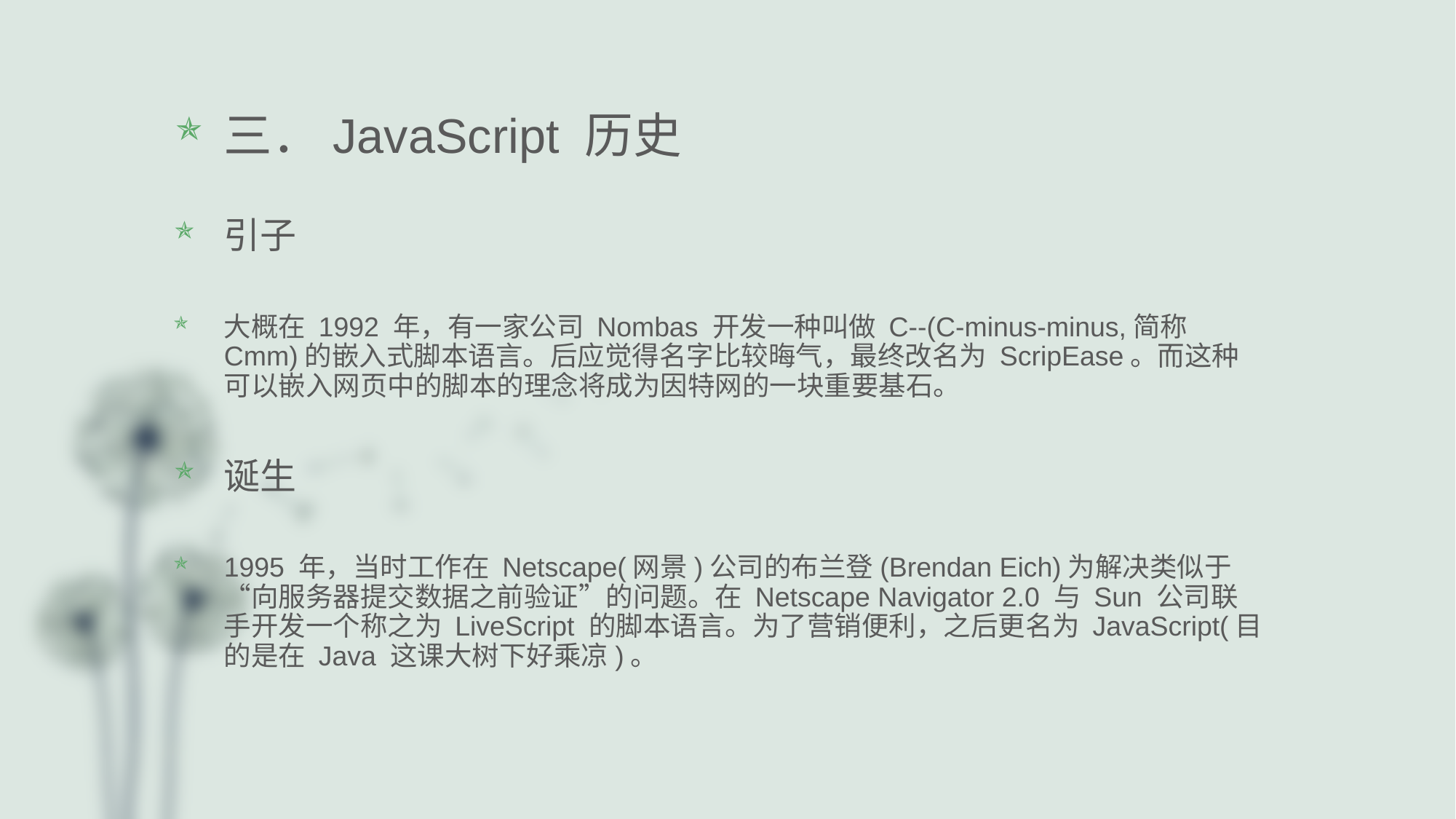

三．JavaScript 历史

引子

大概在 1992 年，有一家公司 Nombas 开发一种叫做 C--(C-minus-minus,简称 Cmm)的嵌入式脚本语言。后应觉得名字比较晦气，最终改名为 ScripEase。而这种可以嵌入网页中的脚本的理念将成为因特网的一块重要基石。

诞生

1995 年，当时工作在 Netscape(网景)公司的布兰登(Brendan Eich)为解决类似于“向服务器提交数据之前验证”的问题。在 Netscape Navigator 2.0 与 Sun 公司联手开发一个称之为 LiveScript 的脚本语言。为了营销便利，之后更名为 JavaScript(目的是在 Java 这课大树下好乘凉)。